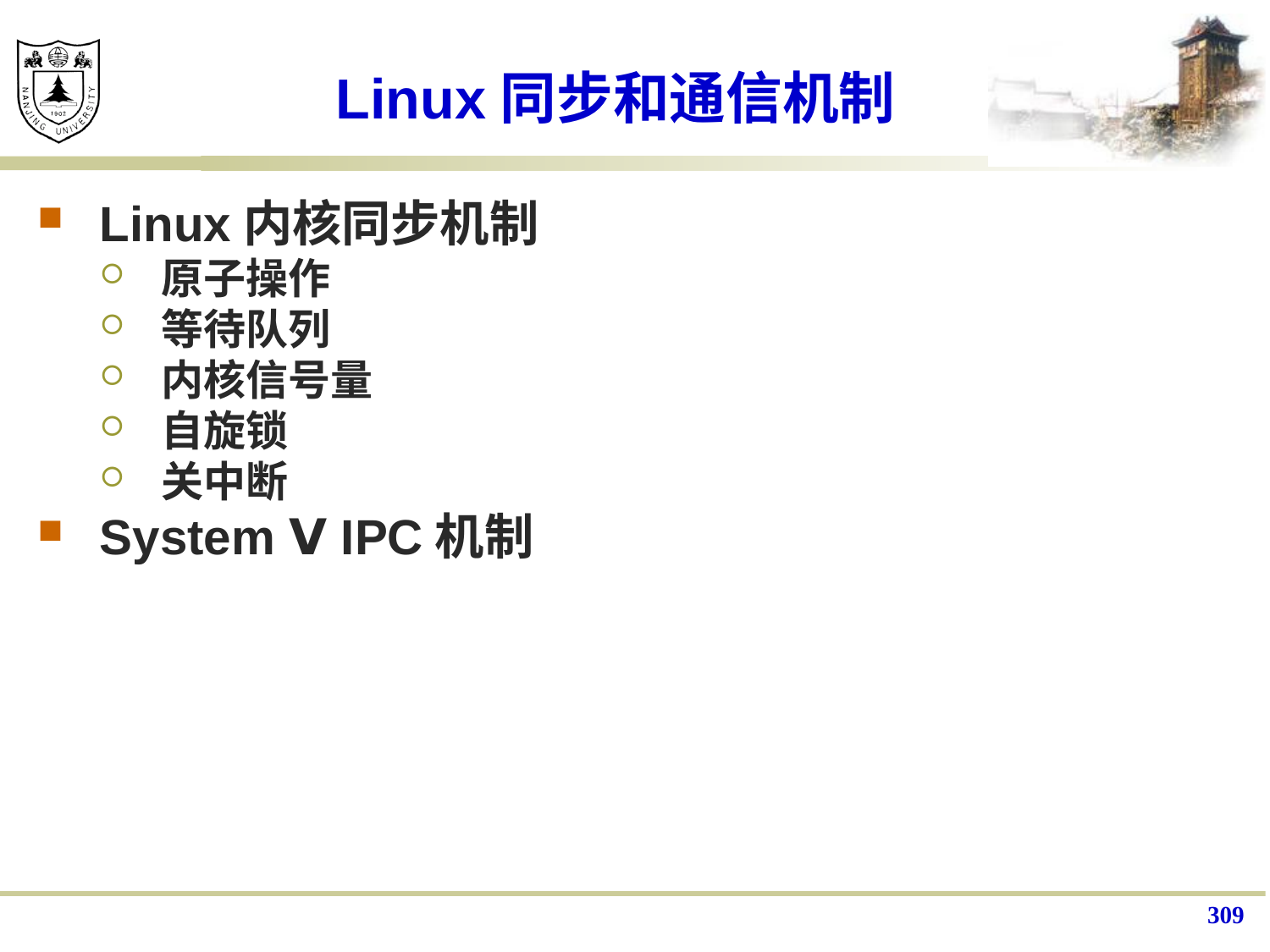

# Linux同步和通信机制
Linux内核同步机制
原子操作
等待队列
内核信号量
自旋锁
关中断
System Ⅴ IPC机制

309